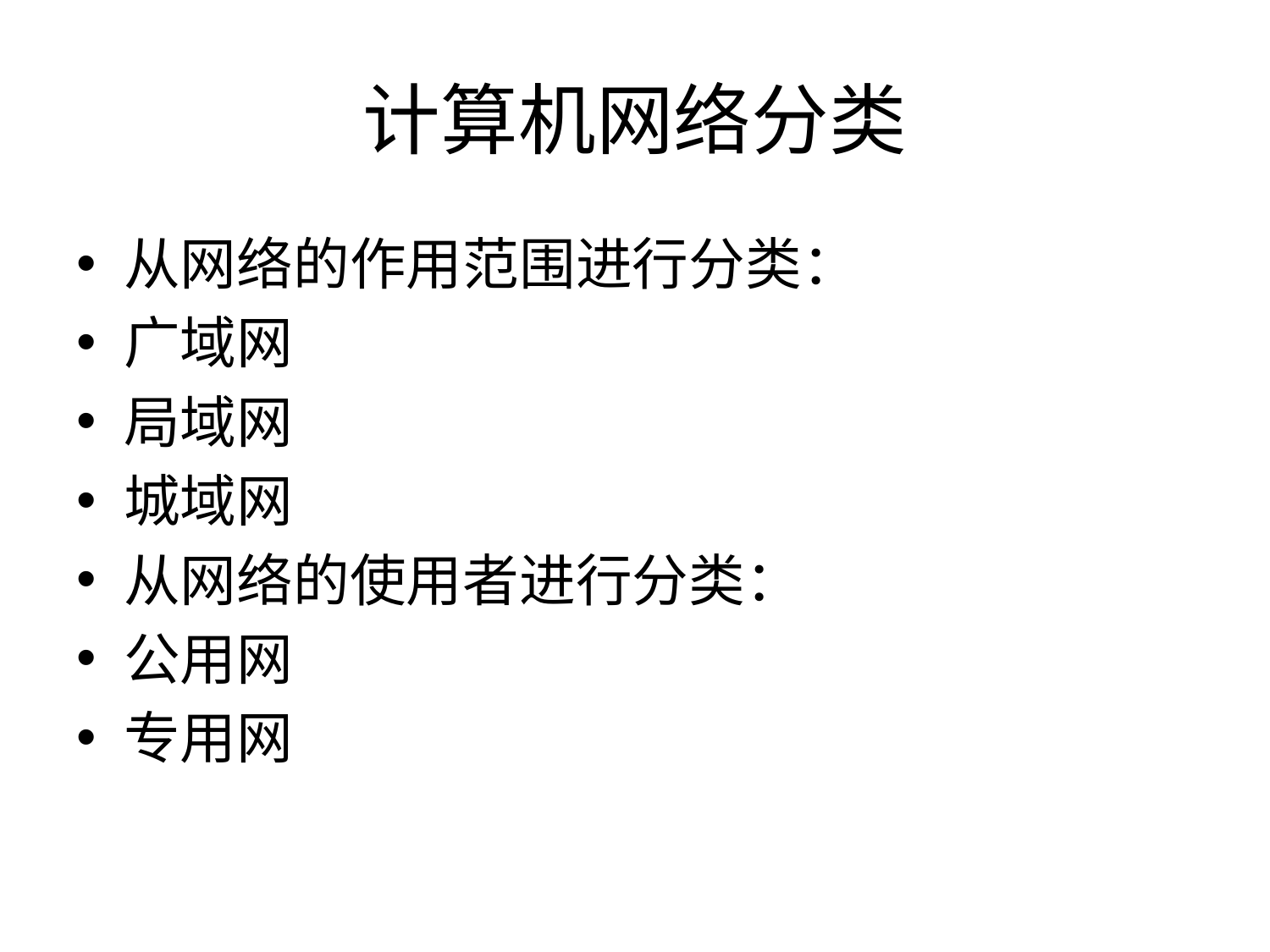

# 计算机网络分类
从网络的作用范围进行分类：
广域网
局域网
城域网
从网络的使用者进行分类：
公用网
专用网